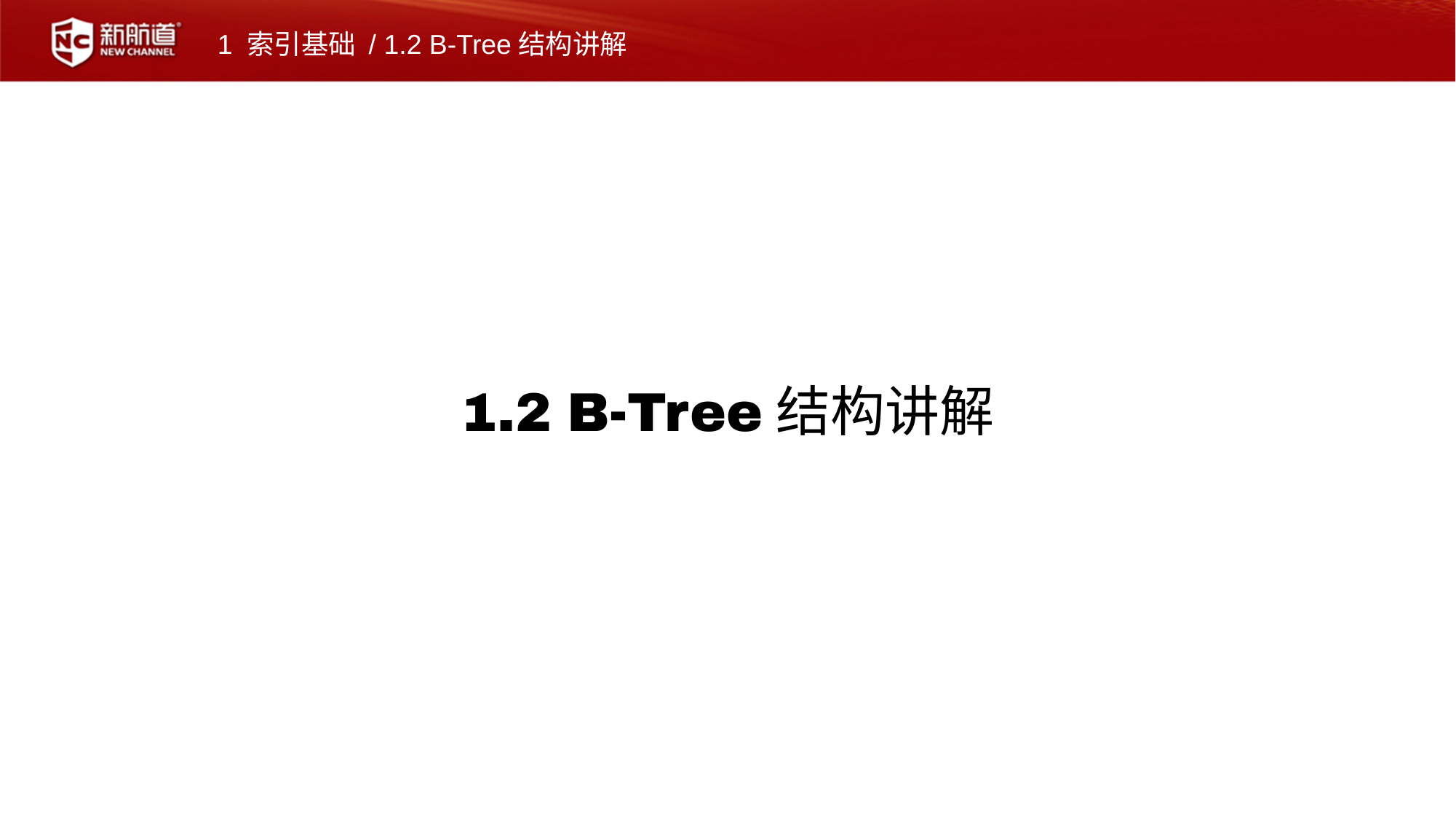

1 索引基础 / 1.2 B-Tree结构讲解
1.2 B-Tree结构讲解